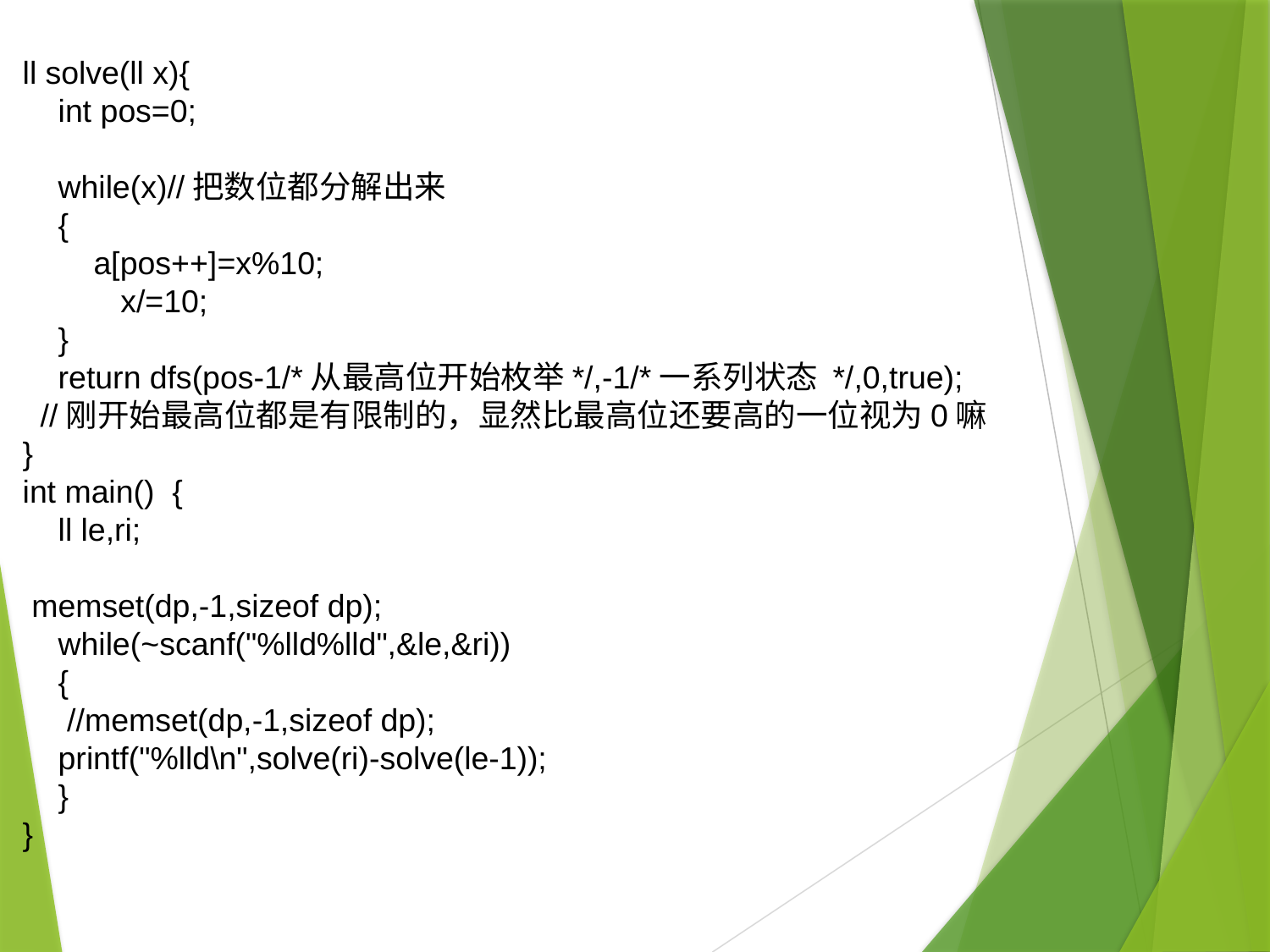

ll solve(ll x){
    int pos=0;

    while(x)//把数位都分解出来
    {
        a[pos++]=x%10;
           x/=10;
    }
    return dfs(pos-1/*从最高位开始枚举*/,-1/*一系列状态 */,0,true);
  //刚开始最高位都是有限制的，显然比最高位还要高的一位视为0嘛
}
int main()  {
    ll le,ri;

 memset(dp,-1,sizeof dp);
    while(~scanf("%lld%lld",&le,&ri))
    {
     //memset(dp,-1,sizeof dp);
    printf("%lld\n",solve(ri)-solve(le-1));
    }
}